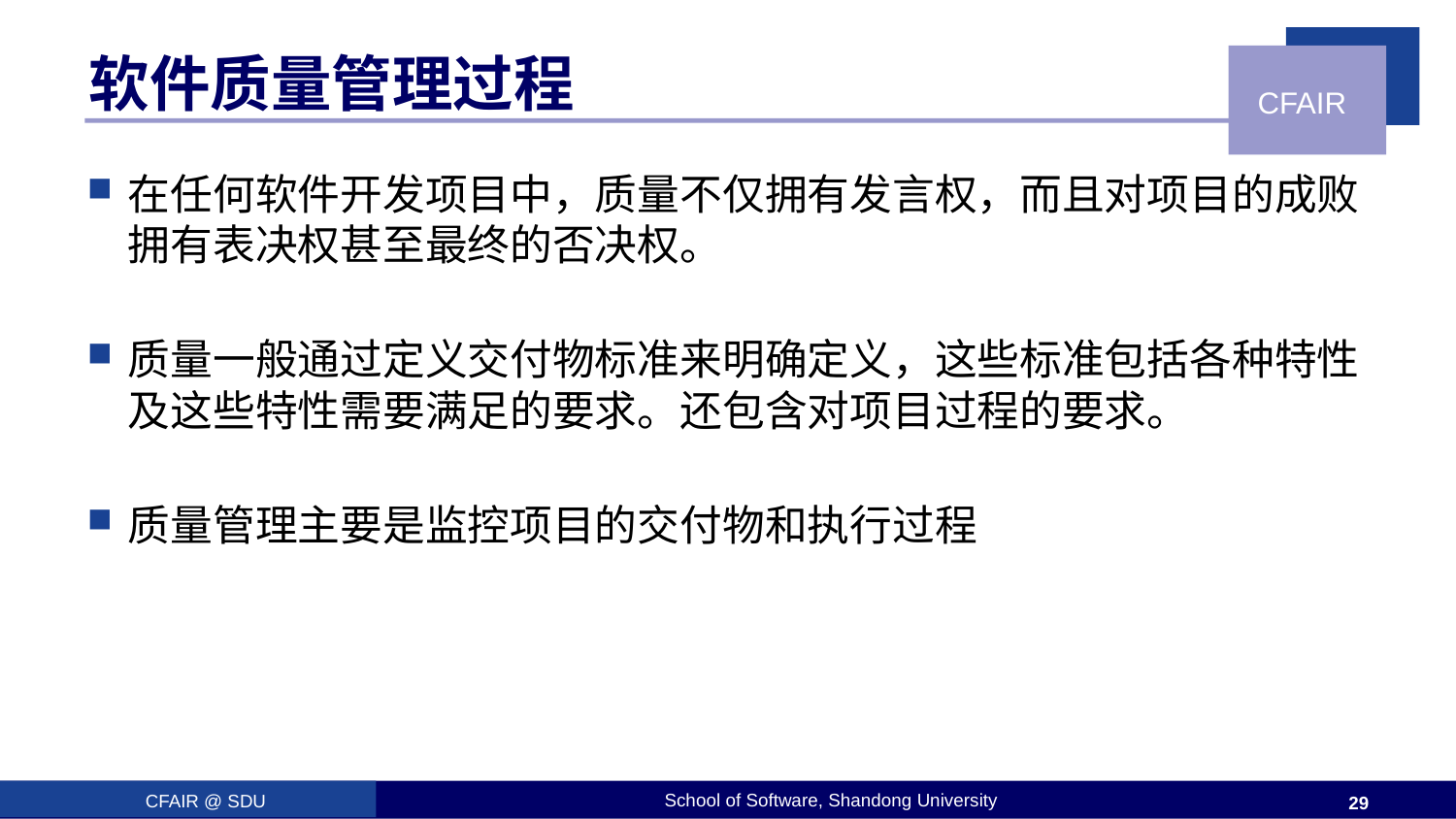

# 软件质量管理过程
在任何软件开发项目中，质量不仅拥有发言权，而且对项目的成败拥有表决权甚至最终的否决权。

质量一般通过定义交付物标准来明确定义，这些标准包括各种特性及这些特性需要满足的要求。还包含对项目过程的要求。

质量管理主要是监控项目的交付物和执行过程